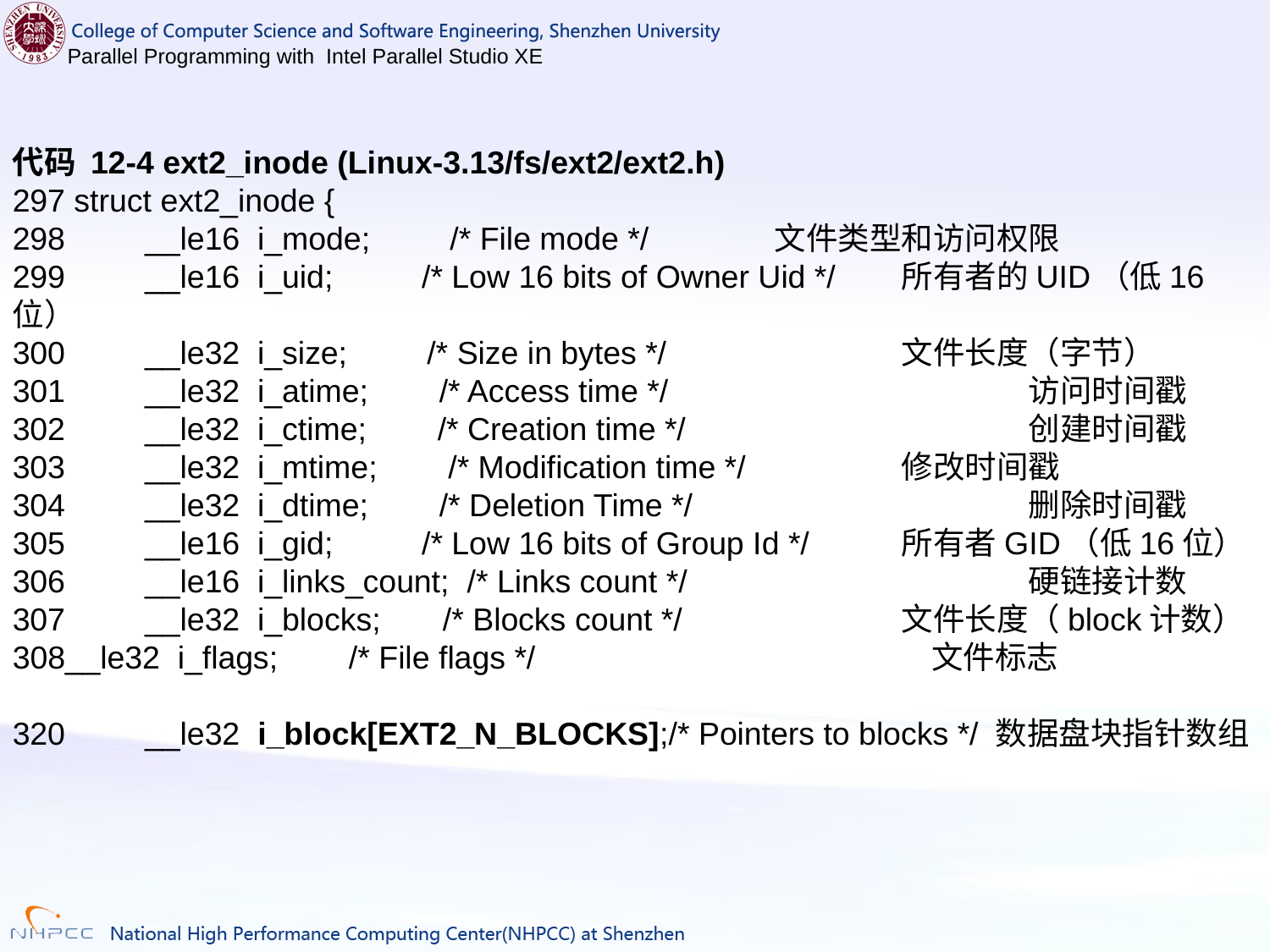

代码 12‑4 ext2_inode (Linux-3.13/fs/ext2/ext2.h)
297 struct ext2_inode {
298         __le16  i_mode;         /* File mode */ 	文件类型和访问权限
299         __le16  i_uid;          /* Low 16 bits of Owner Uid */ 	所有者的UID（低16位）
300         __le32  i_size;         /* Size in bytes */		文件长度（字节）
301         __le32  i_atime;        /* Access time */			访问时间戳
302         __le32  i_ctime;        /* Creation time */			创建时间戳
303         __le32  i_mtime;        /* Modification time */		修改时间戳
304         __le32  i_dtime;        /* Deletion Time */			删除时间戳
305         __le16  i_gid;          /* Low 16 bits of Group Id */	所有者GID（低16位）
306         __le16  i_links_count;  /* Links count */			硬链接计数
307         __le32  i_blocks;       /* Blocks count */		文件长度（block计数）
__le32  i_flags;        /* File flags */				文件标志

320         __le32  i_block[EXT2_N_BLOCKS];/* Pointers to blocks */ 数据盘块指针数组